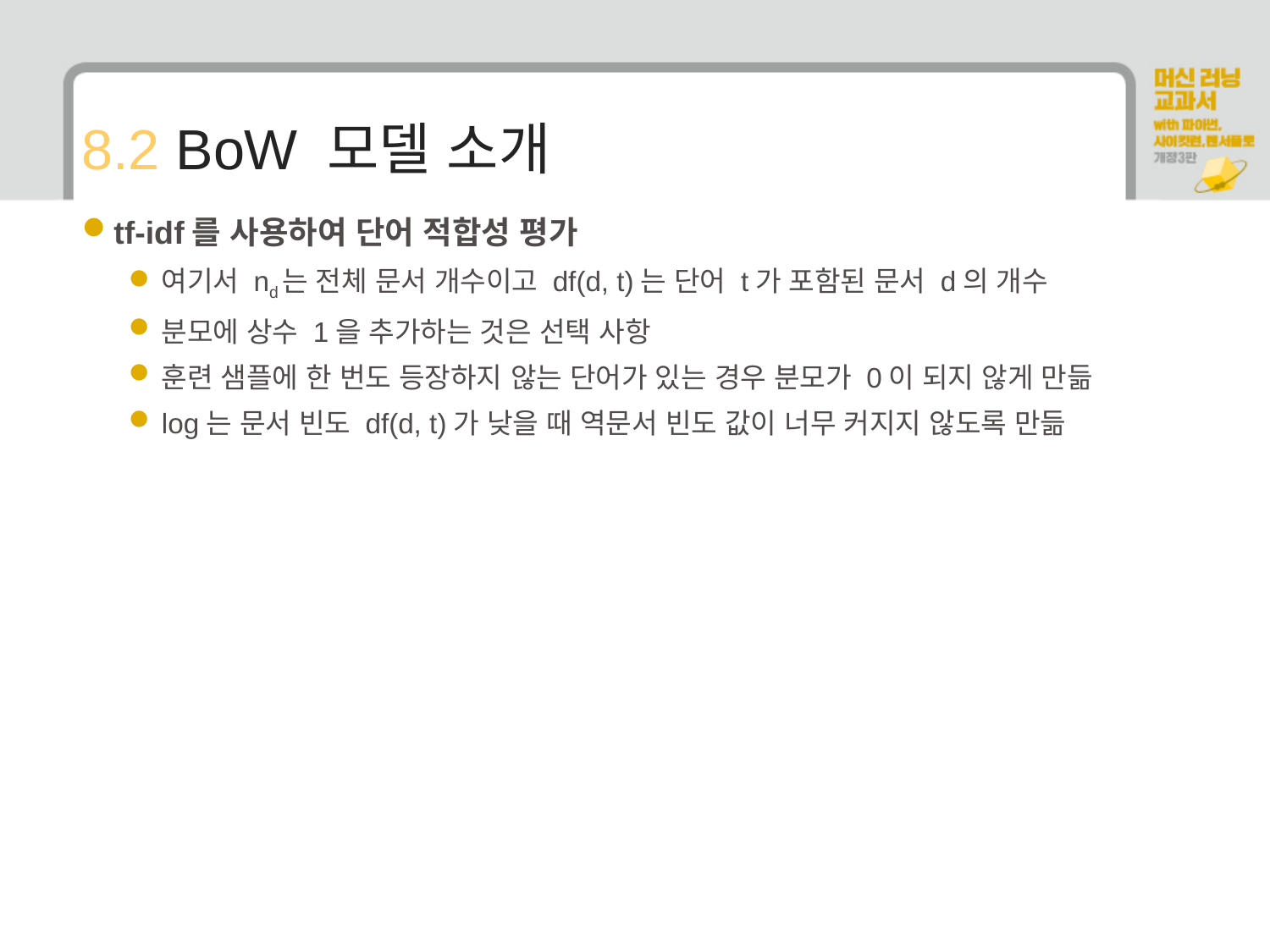

# 8.2 BoW 모델 소개
tf-idf를 사용하여 단어 적합성 평가
여기서 nd는 전체 문서 개수이고 df(d, t)는 단어 t가 포함된 문서 d의 개수
분모에 상수 1을 추가하는 것은 선택 사항
훈련 샘플에 한 번도 등장하지 않는 단어가 있는 경우 분모가 0이 되지 않게 만듦
log는 문서 빈도 df(d, t)가 낮을 때 역문서 빈도 값이 너무 커지지 않도록 만듦